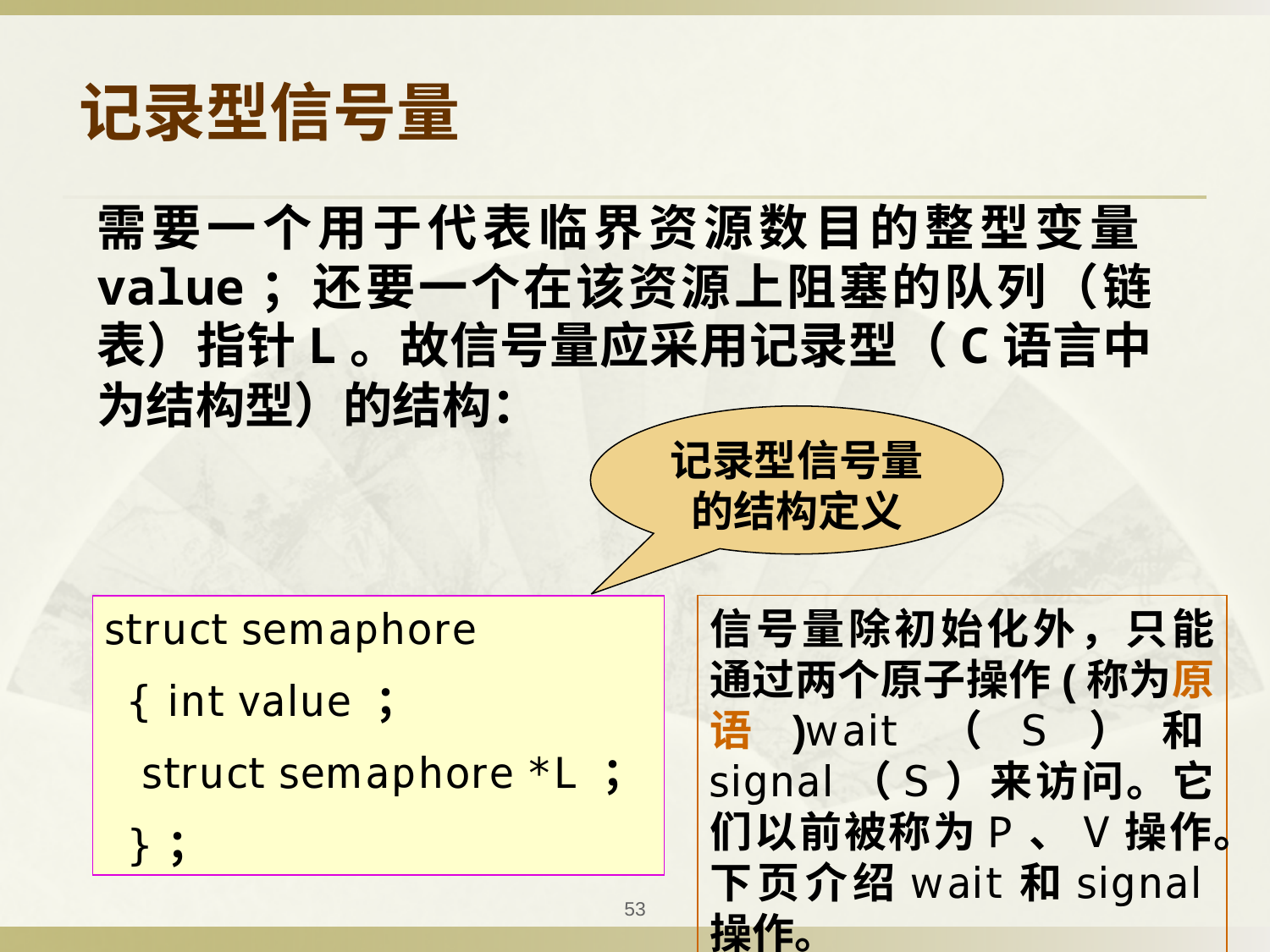

记录型信号量
需要一个用于代表临界资源数目的整型变量value；还要一个在该资源上阻塞的队列（链表）指针L。故信号量应采用记录型（C语言中为结构型）的结构：
记录型信号量的结构定义
信号量除初始化外，只能通过两个原子操作(称为原语)wait（S）和signal（S）来访问。它们以前被称为P、V操作。下页介绍wait和signal操作。
struct semaphore
  { int value ；
   struct semaphore *L ；
  }；
53